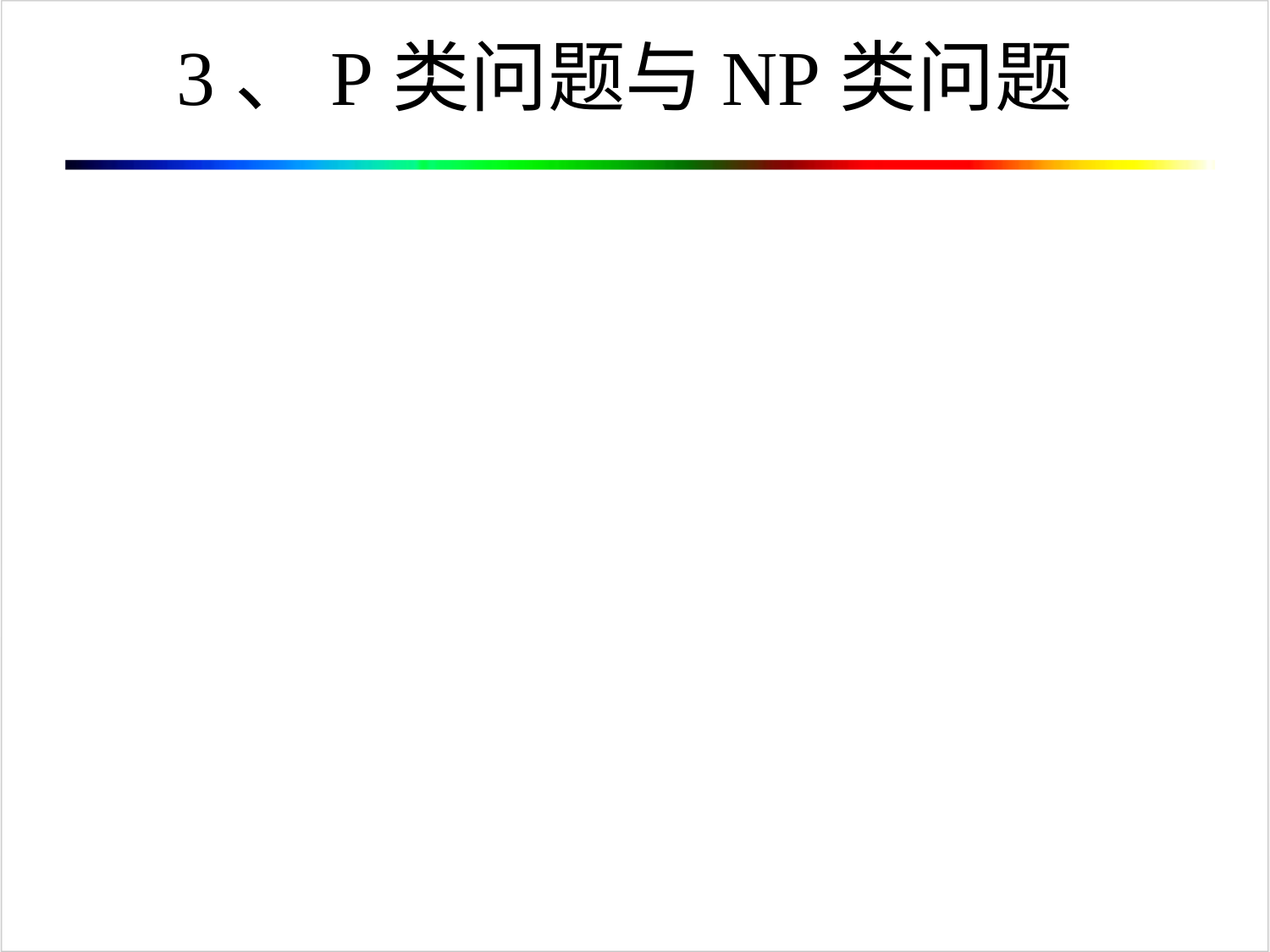

# 3、P类问题与NP类问题
算法复杂性包括算法的空间以及时间两方面的复杂性问题，梵天塔问题主要讲的是算法的时间复杂性。

将所有可以在多项式时间内求解的问题称为P类问题。

将所有在多项式时间内可以验证的问题称为NP类问题。